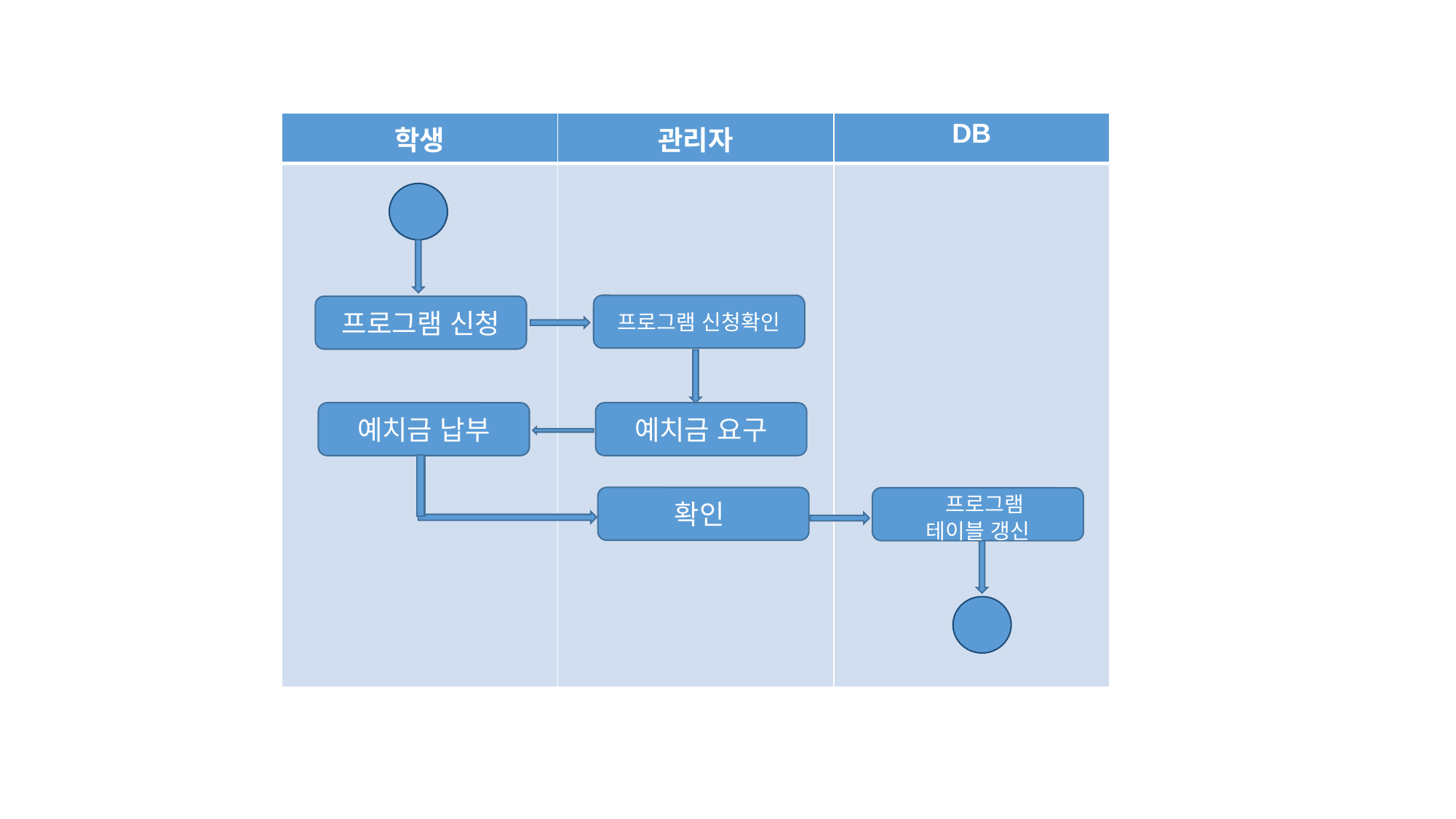

| 학생 | 관리자 | DB |
| --- | --- | --- |
|  |  |  |

프로그램 신청확인
프로그램 신청

예치금 납부
예치금 요구

확인
 프로그램
테이블 갱신